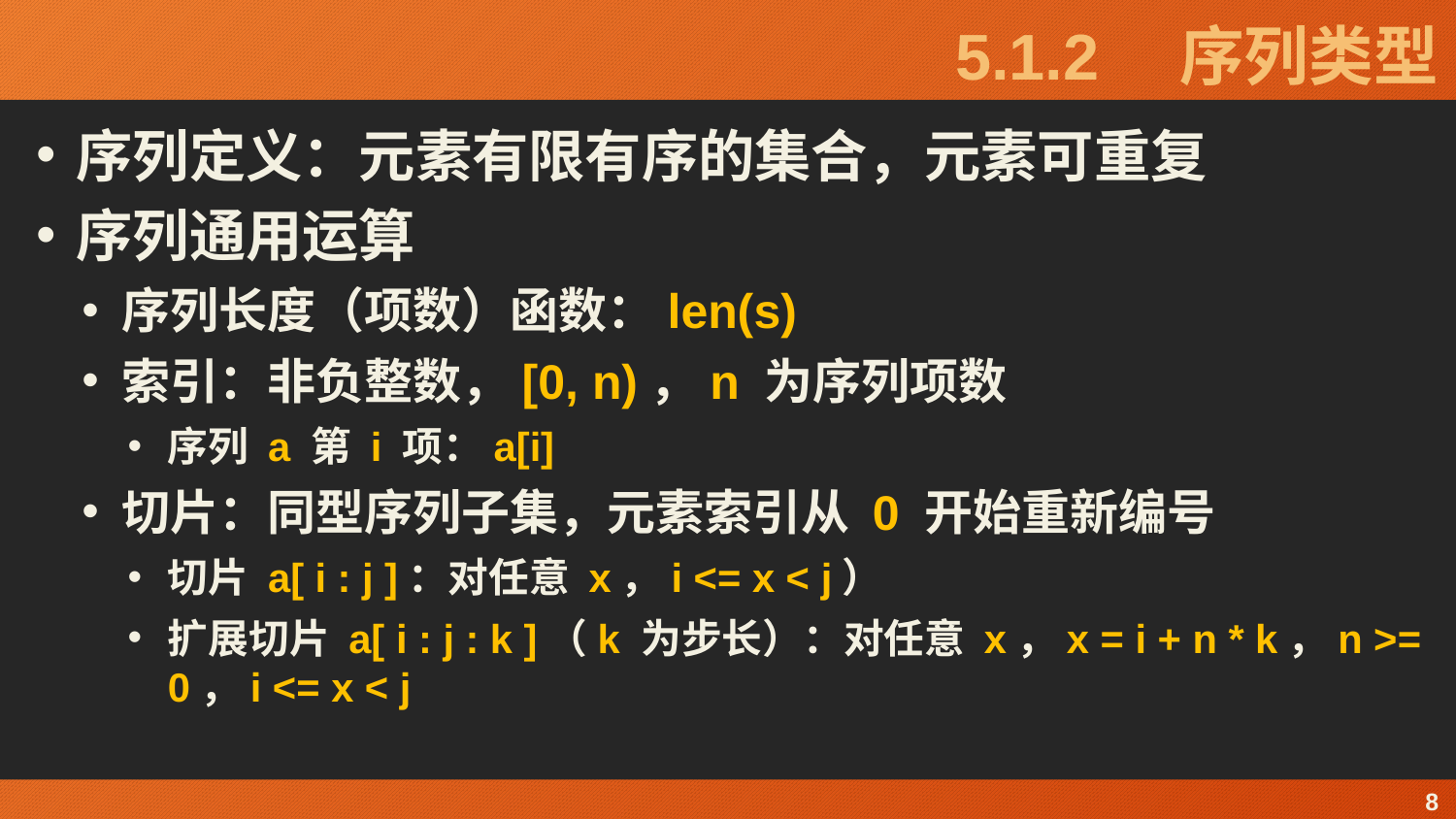

# 5.1.2　序列类型
序列定义：元素有限有序的集合，元素可重复
序列通用运算
序列长度（项数）函数：len(s)
索引：非负整数，[0, n)，n 为序列项数
序列 a 第 i 项：a[i]
切片：同型序列子集，元素索引从 0 开始重新编号
切片 a[ i : j ]：对任意 x，i <= x < j）
扩展切片 a[ i : j : k ]（k 为步长）：对任意 x，x = i + n * k，n >= 0，i <= x < j
8